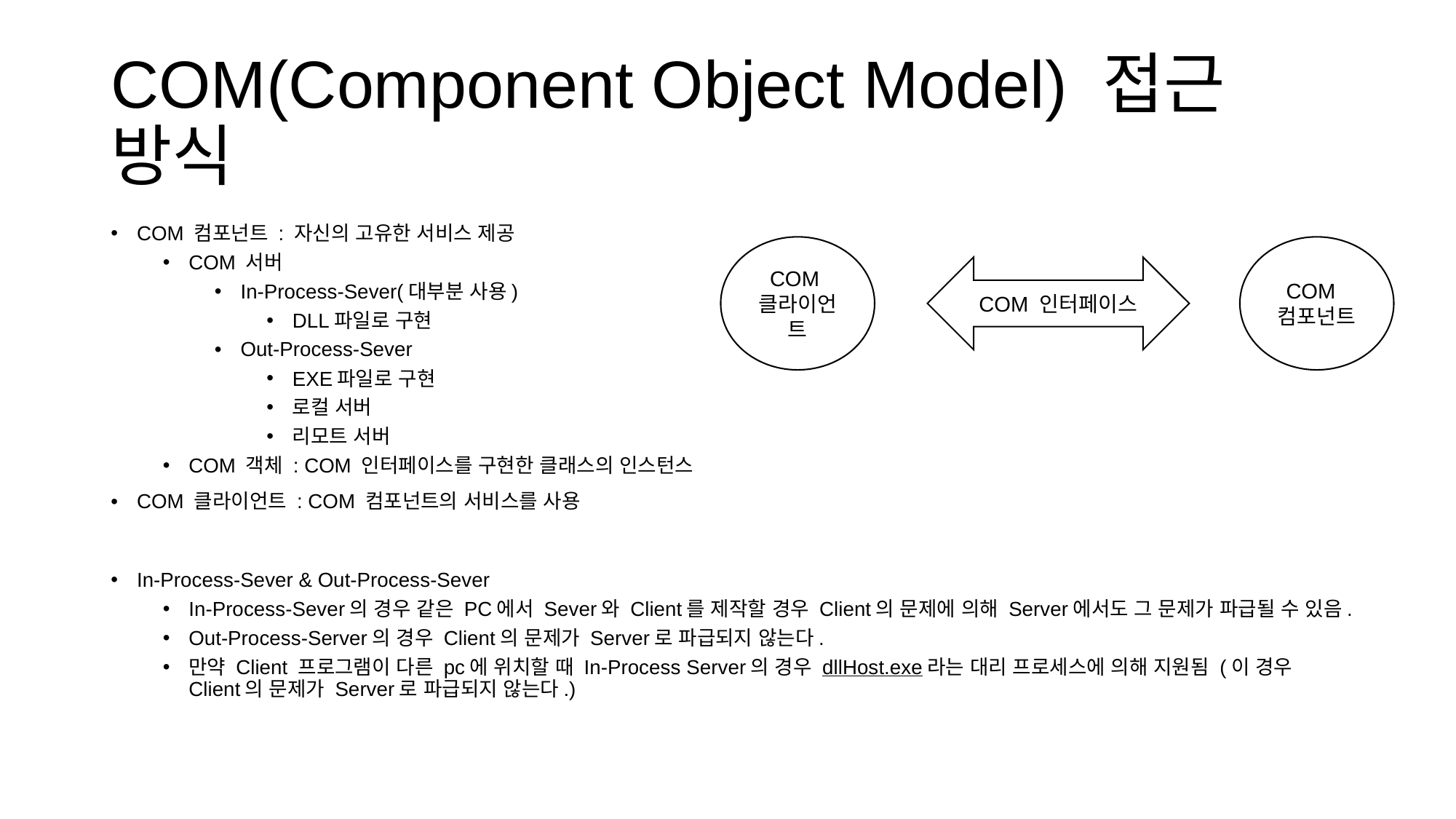

# COM(Component Object Model) 접근 방식
COM 컴포넌트 : 자신의 고유한 서비스 제공
COM 서버
In-Process-Sever(대부분 사용)
DLL파일로 구현
Out-Process-Sever
EXE파일로 구현
로컬 서버
리모트 서버
COM 객체 : COM 인터페이스를 구현한 클래스의 인스턴스
COM 클라이언트 : COM 컴포넌트의 서비스를 사용

In-Process-Sever & Out-Process-Sever
In-Process-Sever의 경우 같은 PC에서 Sever와 Client를 제작할 경우 Client의 문제에 의해 Server에서도 그 문제가 파급될 수 있음.
Out-Process-Server의 경우 Client의 문제가 Server로 파급되지 않는다.
만약 Client 프로그램이 다른 pc에 위치할 때 In-Process Server의 경우 dllHost.exe라는 대리 프로세스에 의해 지원됨 (이 경우 Client의 문제가 Server로 파급되지 않는다.)
COM   컴포넌트
COM
클라이언트
COM 인터페이스